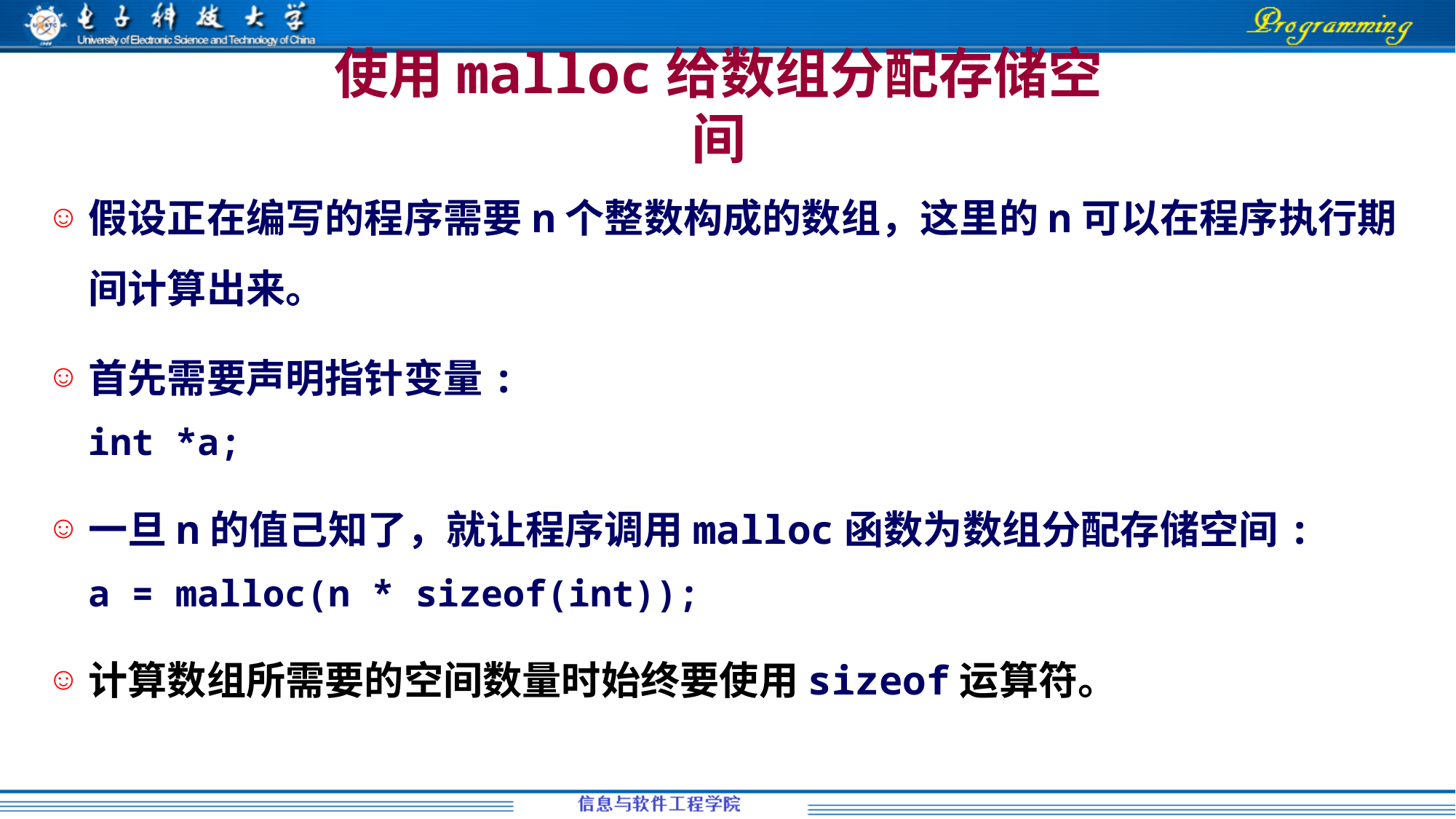

# 使用malloc给数组分配存储空间
假设正在编写的程序需要n个整数构成的数组，这里的n可以在程序执行期间计算出来。
首先需要声明指针变量:
	int *a;
一旦n的值己知了，就让程序调用malloc函数为数组分配存储空间:
	a = malloc(n * sizeof(int));
计算数组所需要的空间数量时始终要使用sizeof运算符。